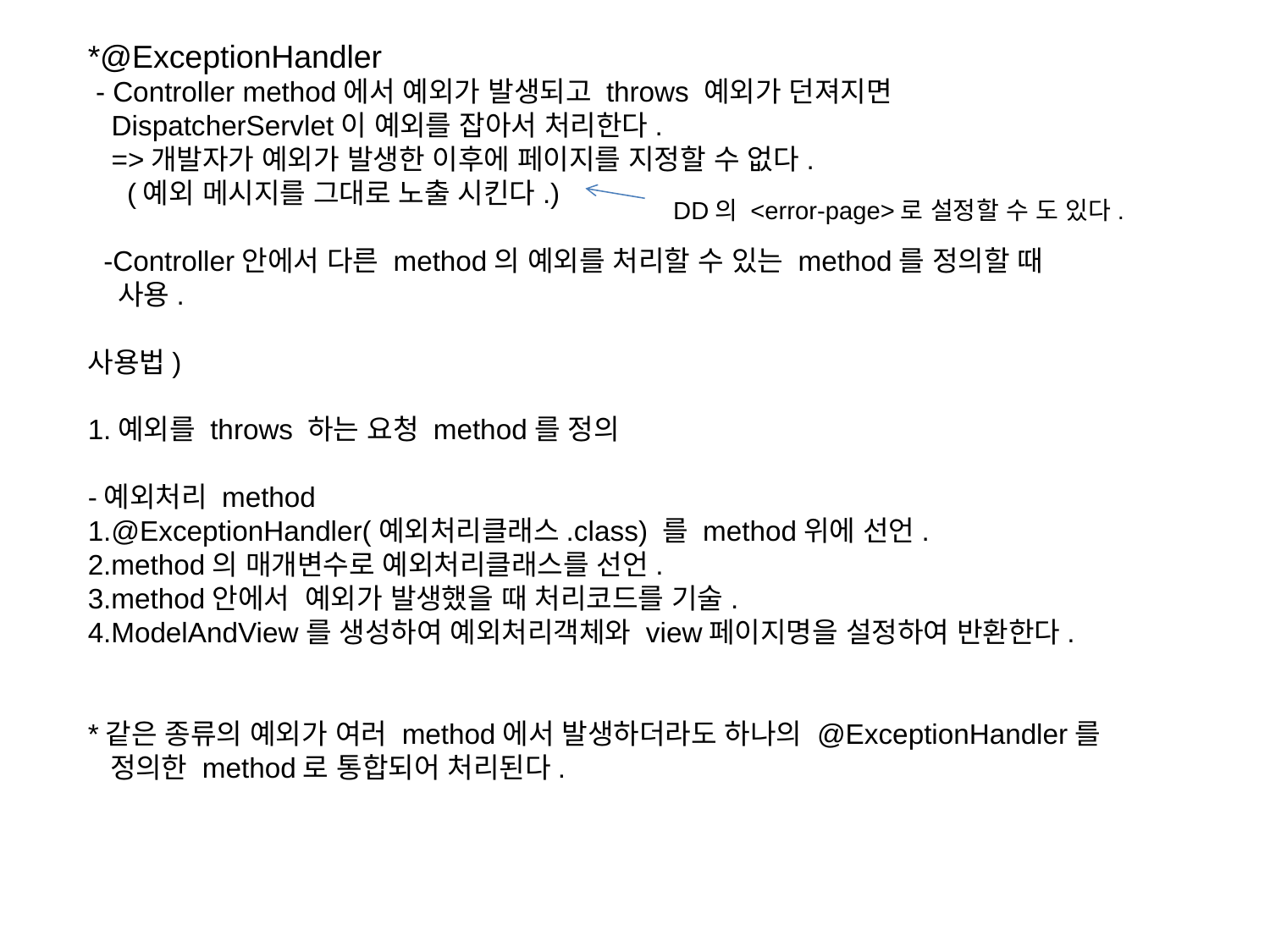

*@ExceptionHandler
 - Controller method에서 예외가 발생되고 throws 예외가 던져지면
   DispatcherServlet이 예외를 잡아서 처리한다.
   =>개발자가 예외가 발생한 이후에 페이지를 지정할 수 없다.
     (예외 메시지를 그대로 노출 시킨다.)

  -Controller안에서 다른 method의 예외를 처리할 수 있는 method를 정의할 때
   사용.

사용법)

1.예외를 throws 하는 요청 method를 정의

-예외처리 method
1.@ExceptionHandler(예외처리클래스.class) 를 method위에 선언.
2.method의 매개변수로 예외처리클래스를 선언.
3.method안에서  예외가 발생했을 때 처리코드를 기술.
4.ModelAndView를 생성하여 예외처리객체와 view페이지명을 설정하여 반환한다.

*같은 종류의 예외가 여러 method에서 발생하더라도 하나의 @ExceptionHandler를
  정의한 method로 통합되어 처리된다.
DD의 <error-page>로 설정할 수 도 있다.